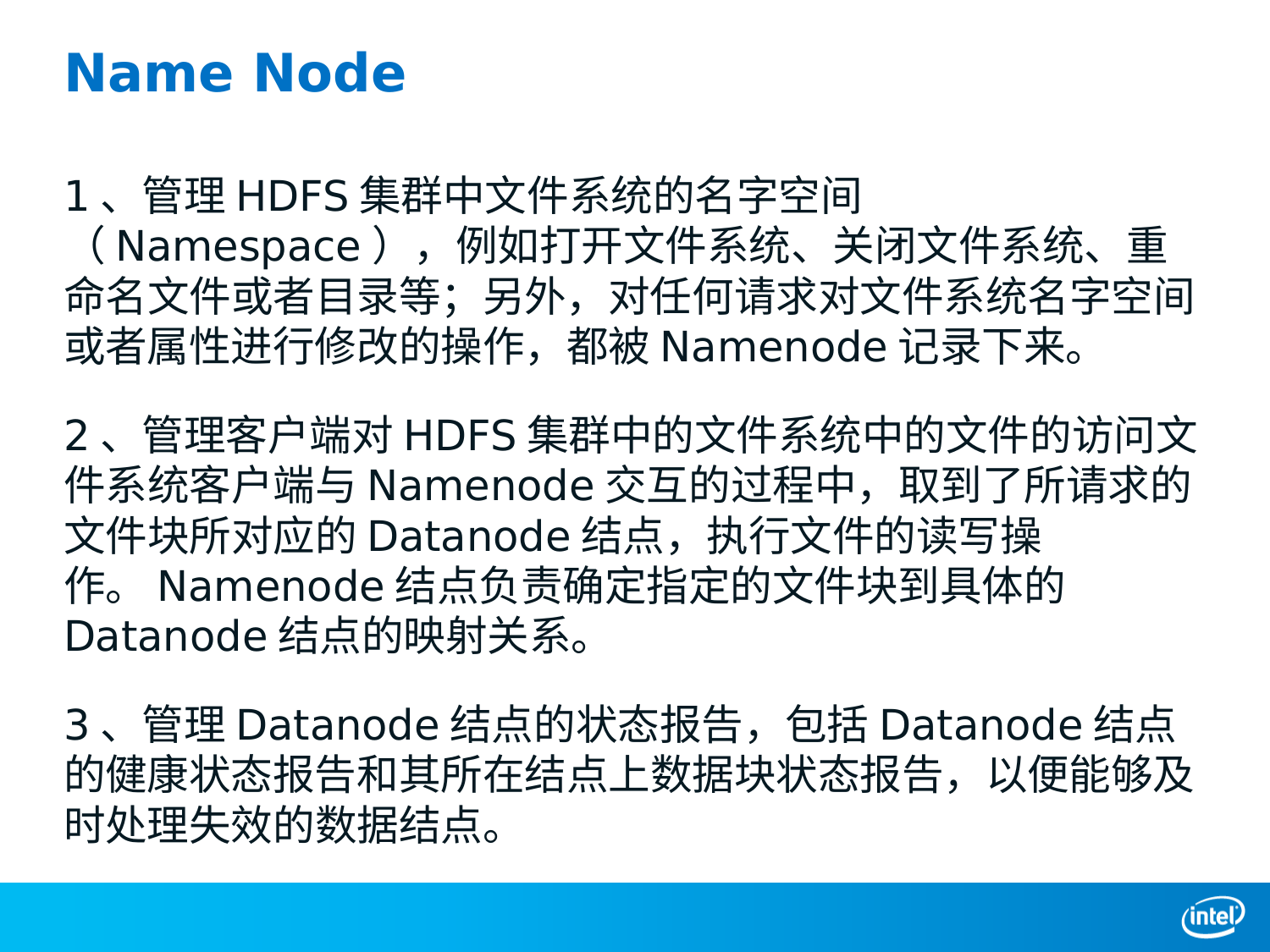

# Name Node
1、管理HDFS集群中文件系统的名字空间（Namespace），例如打开文件系统、关闭文件系统、重命名文件或者目录等；另外，对任何请求对文件系统名字空间或者属性进行修改的操作，都被Namenode记录下来。
2、管理客户端对HDFS集群中的文件系统中的文件的访问文件系统客户端与Namenode交互的过程中，取到了所请求的文件块所对应的Datanode结点，执行文件的读写操作。Namenode结点负责确定指定的文件块到具体的Datanode结点的映射关系。
3、管理Datanode结点的状态报告，包括Datanode结点的健康状态报告和其所在结点上数据块状态报告，以便能够及时处理失效的数据结点。